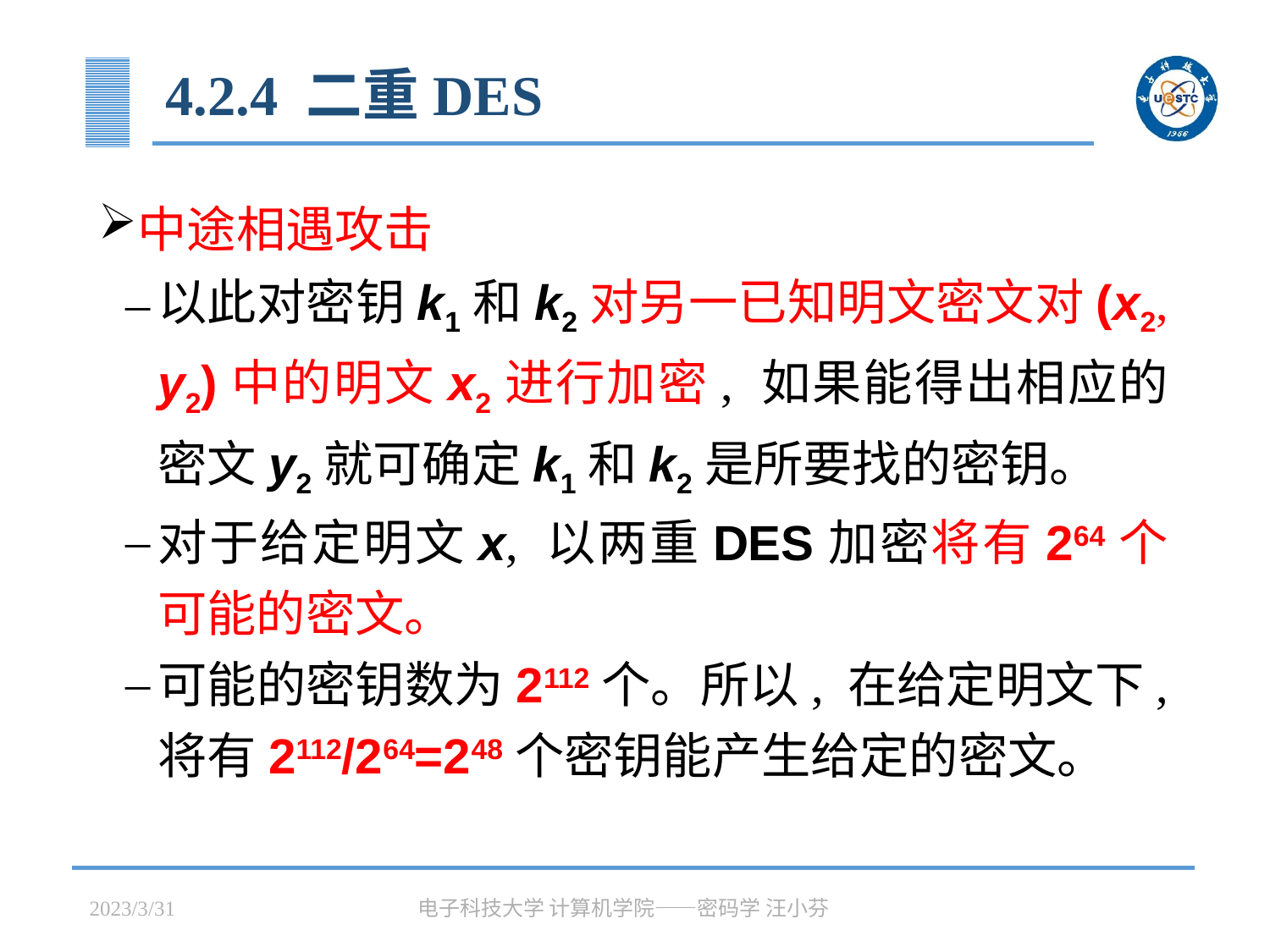

# 4.2.4 二重DES
中途相遇攻击
以此对密钥k1和k2对另一已知明文密文对(x2, y2)中的明文x2进行加密, 如果能得出相应的密文y2就可确定k1和k2是所要找的密钥。
对于给定明文x, 以两重DES加密将有264个可能的密文。
可能的密钥数为2112个。所以, 在给定明文下, 将有2112/264=248个密钥能产生给定的密文。

2023/3/31
电子科技大学 计算机学院——密码学 汪小芬